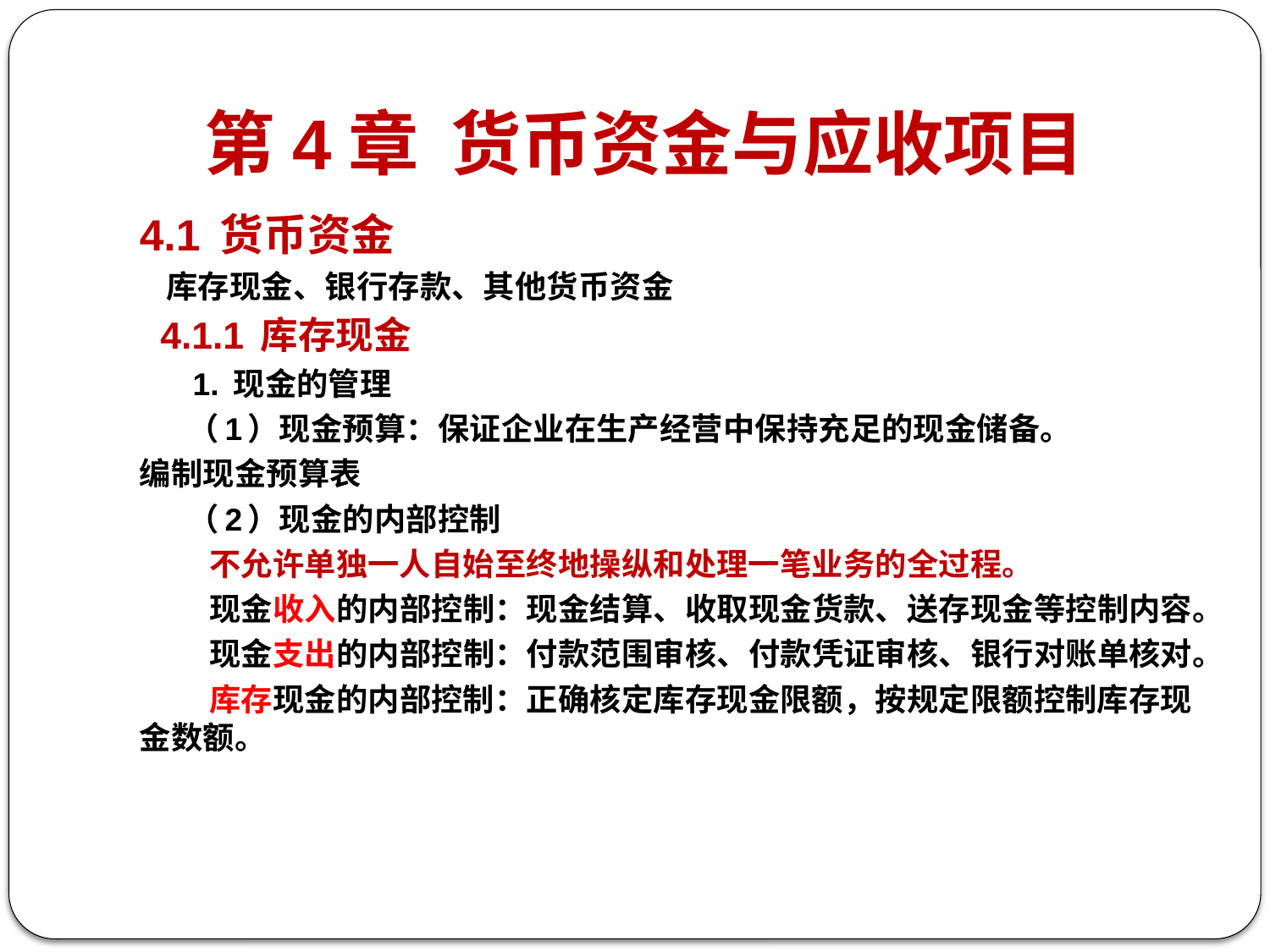

# 第4章  货币资金与应收项目
4.1 货币资金
   库存现金、银行存款、其他货币资金
  4.1.1 库存现金
      1. 现金的管理
      （1）现金预算：保证企业在生产经营中保持充足的现金储备。
编制现金预算表
      （2）现金的内部控制
         不允许单独一人自始至终地操纵和处理一笔业务的全过程。
         现金收入的内部控制：现金结算、收取现金货款、送存现金等控制内容。
         现金支出的内部控制：付款范围审核、付款凭证审核、银行对账单核对。
         库存现金的内部控制：正确核定库存现金限额，按规定限额控制库存现金数额。